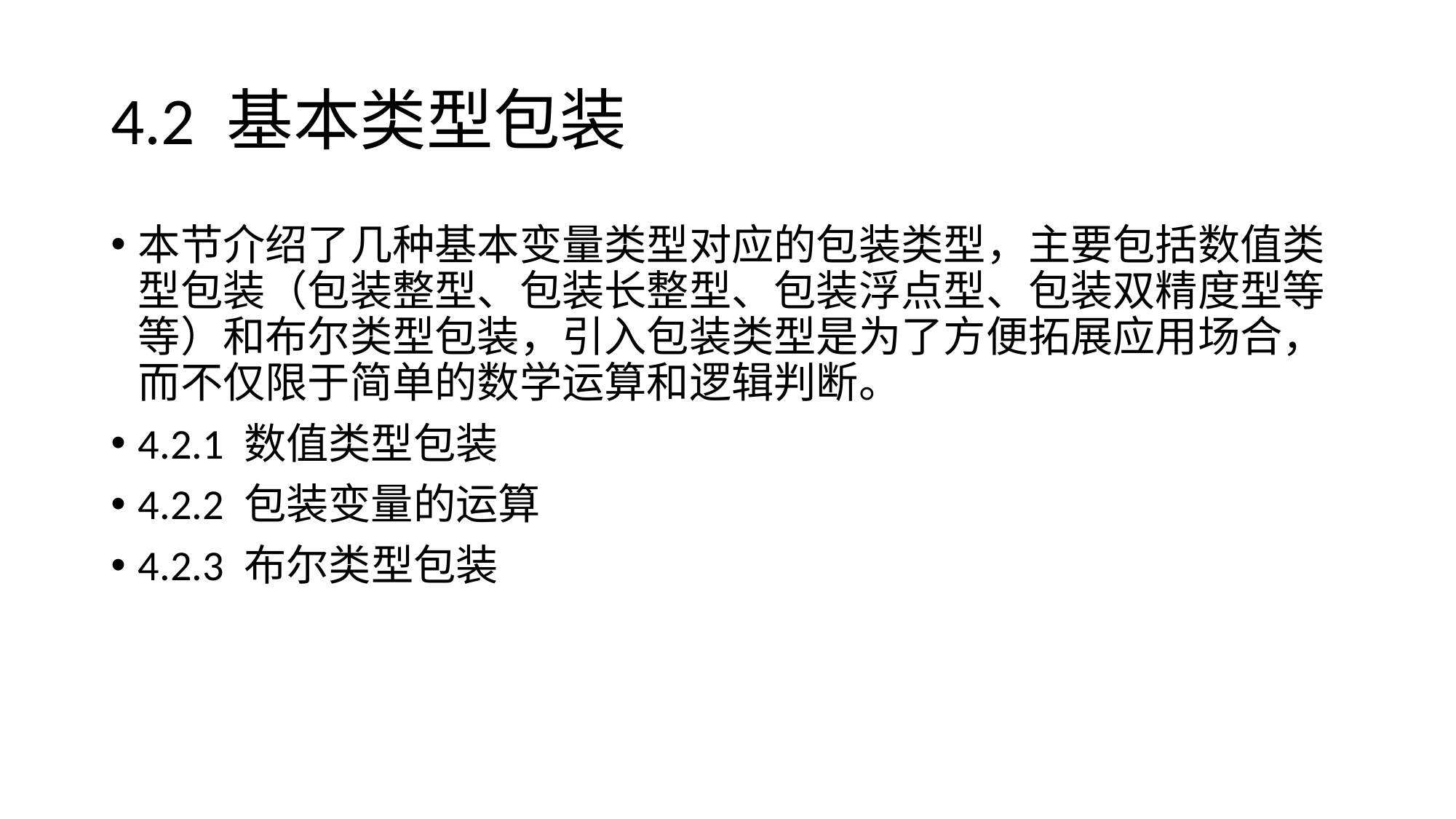

# 4.2 基本类型包装
本节介绍了几种基本变量类型对应的包装类型，主要包括数值类型包装（包装整型、包装长整型、包装浮点型、包装双精度型等等）和布尔类型包装，引入包装类型是为了方便拓展应用场合，而不仅限于简单的数学运算和逻辑判断。
4.2.1 数值类型包装
4.2.2 包装变量的运算
4.2.3 布尔类型包装